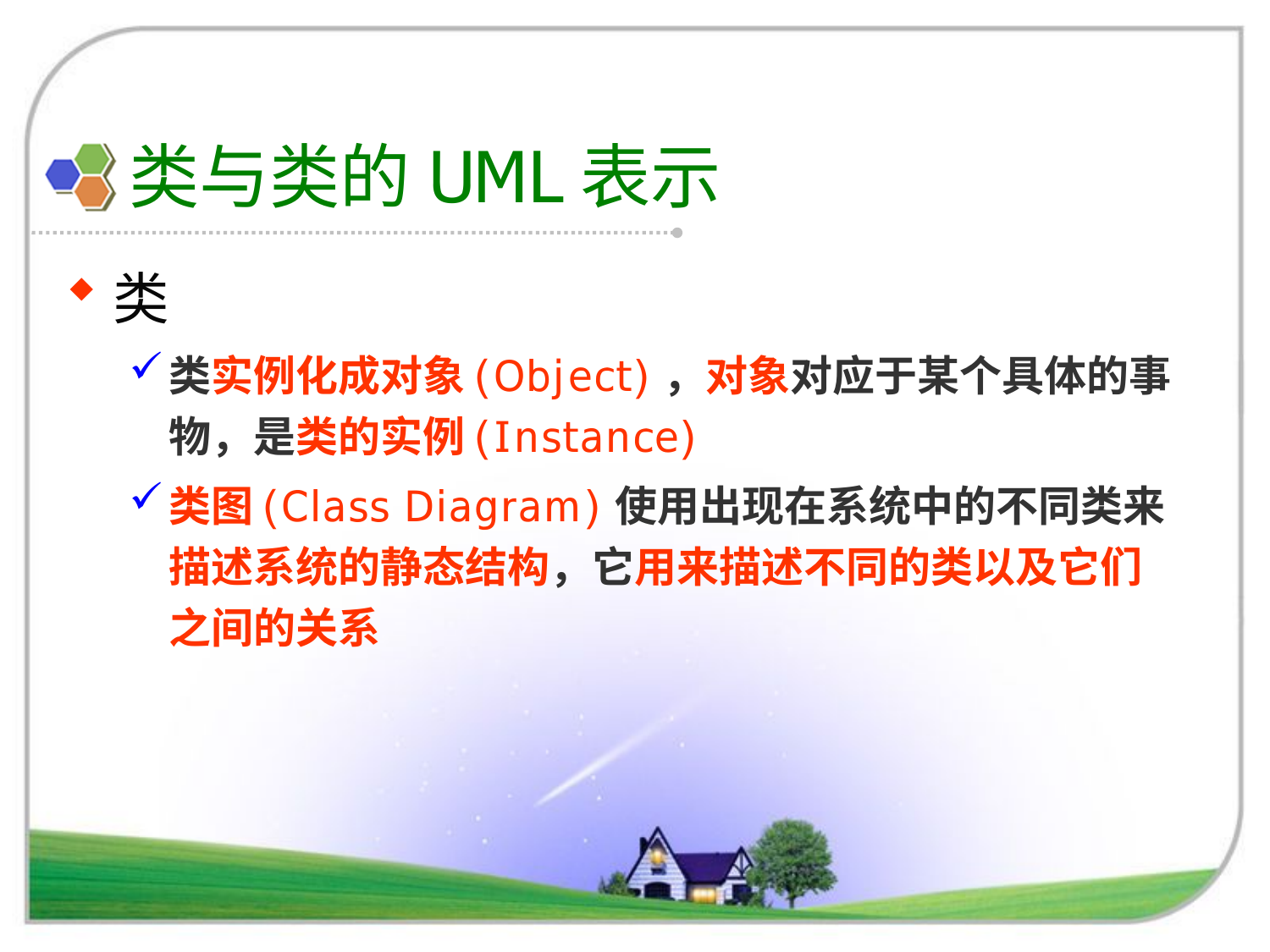

# 类与类的UML表示
类
类实例化成对象(Object)，对象对应于某个具体的事物，是类的实例(Instance)
类图(Class Diagram)使用出现在系统中的不同类来描述系统的静态结构，它用来描述不同的类以及它们之间的关系